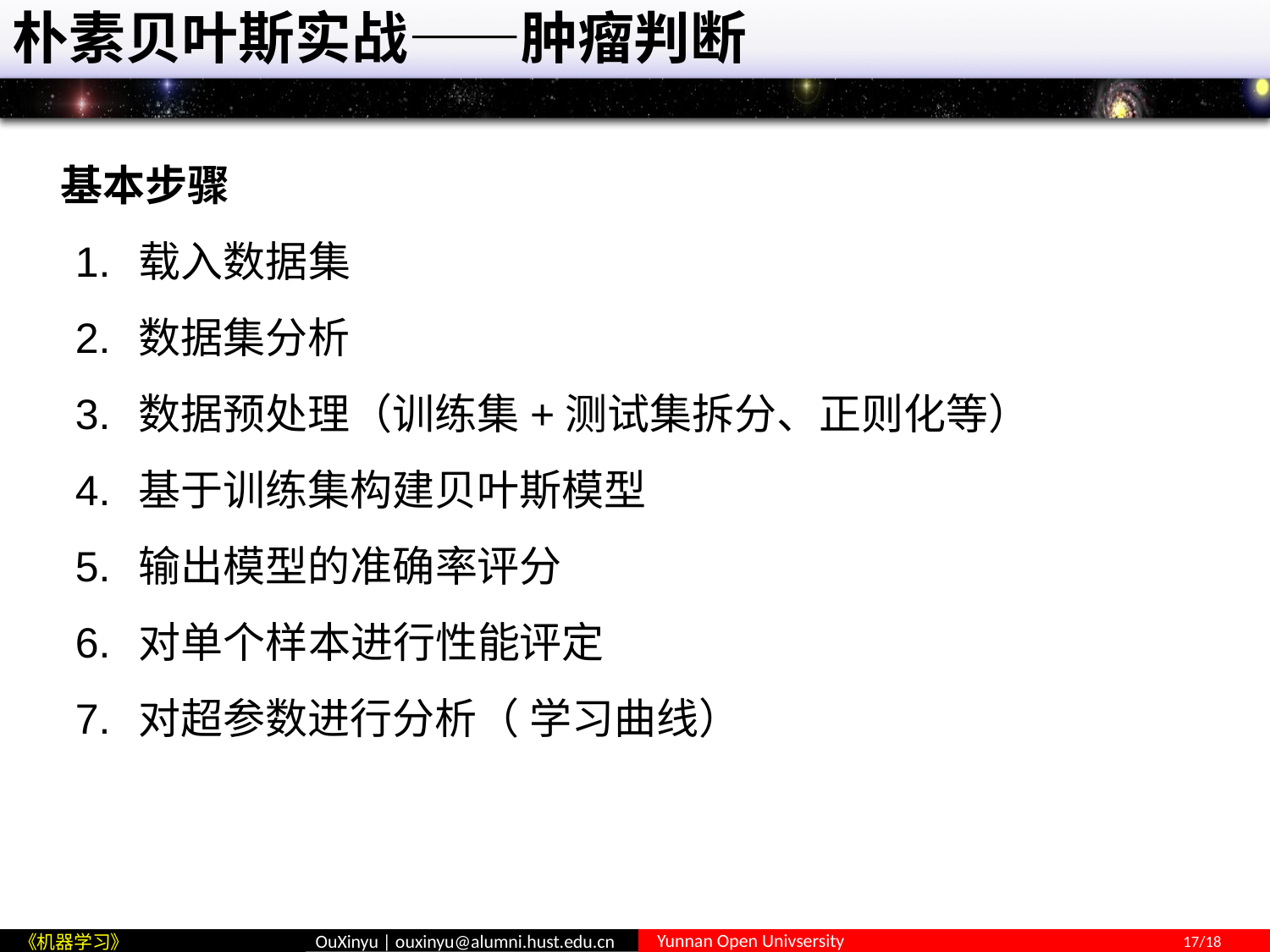

# 朴素贝叶斯实战——肿瘤判断
    基本步骤
载入数据集
数据集分析
数据预处理（训练集+测试集拆分、正则化等）
基于训练集构建贝叶斯模型
输出模型的准确率评分
对单个样本进行性能评定
对超参数进行分析（ 学习曲线）